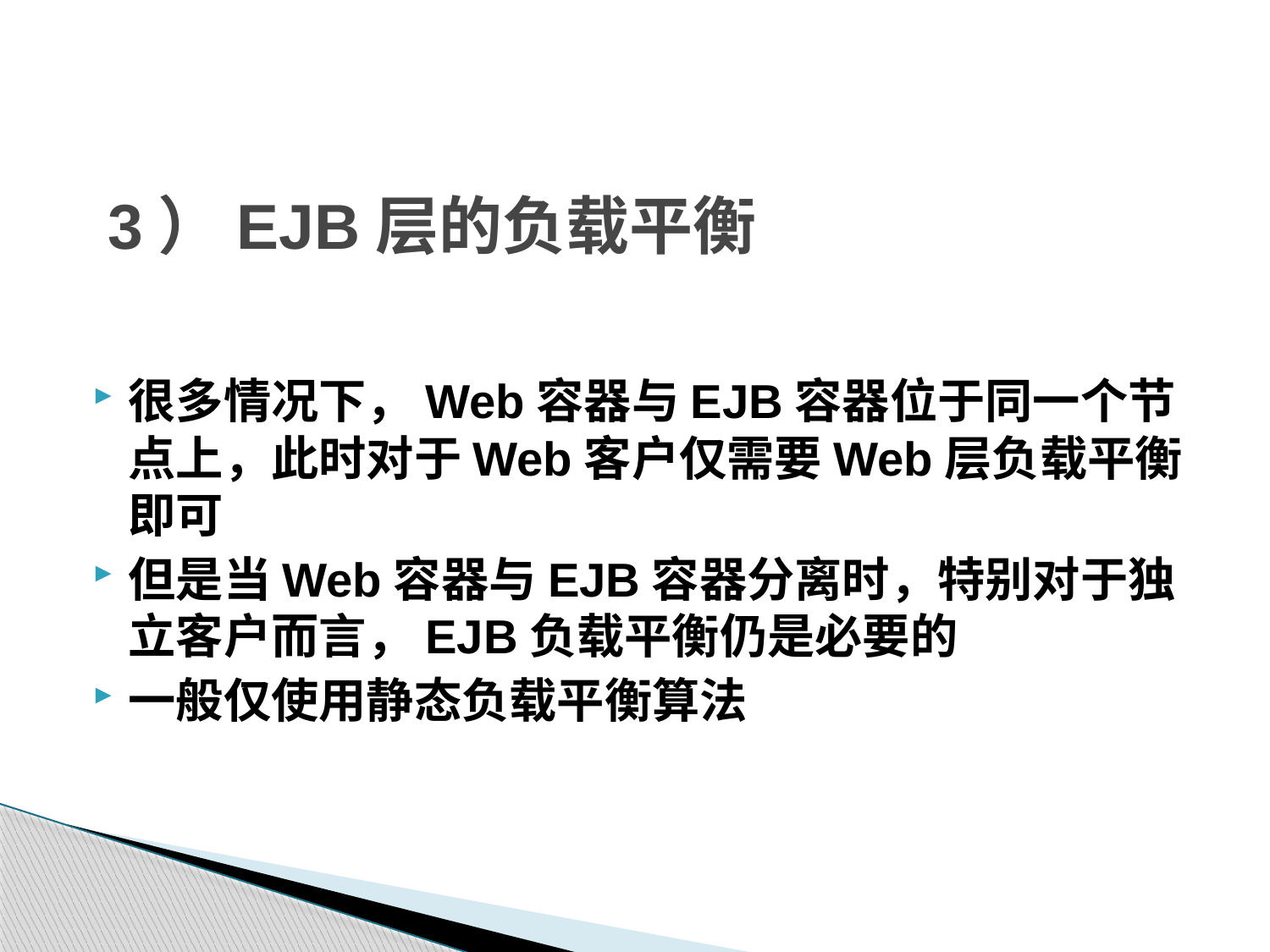

# 3）EJB层的负载平衡
很多情况下，Web容器与EJB容器位于同一个节点上，此时对于Web客户仅需要Web层负载平衡即可
但是当Web容器与EJB容器分离时，特别对于独立客户而言，EJB负载平衡仍是必要的
一般仅使用静态负载平衡算法